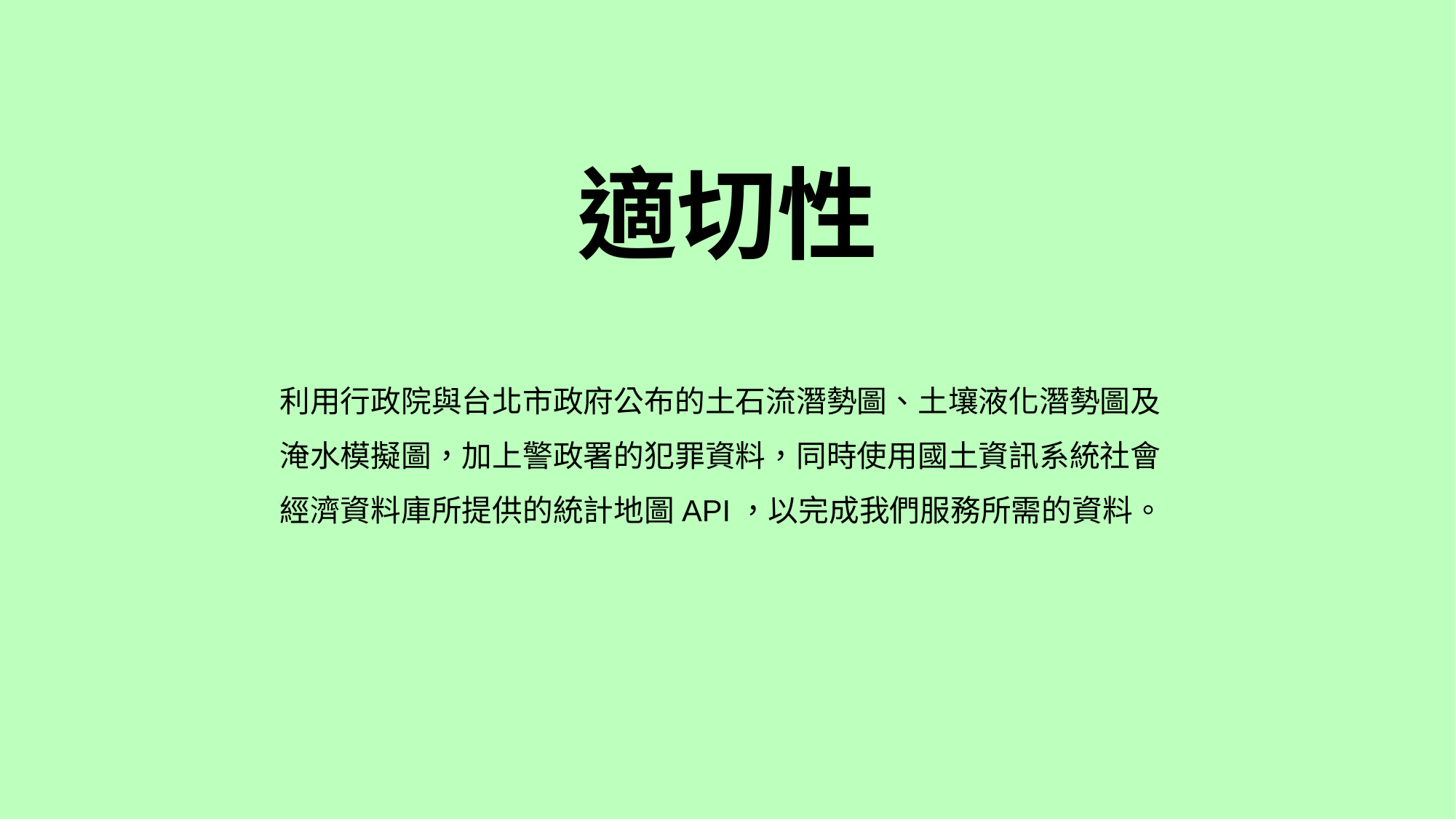

適切性
利用行政院與台北市政府公布的土石流潛勢圖、土壤液化潛勢圖及淹水模擬圖，加上警政署的犯罪資料，同時使用國土資訊系統社會經濟資料庫所提供的統計地圖API，以完成我們服務所需的資料。
7